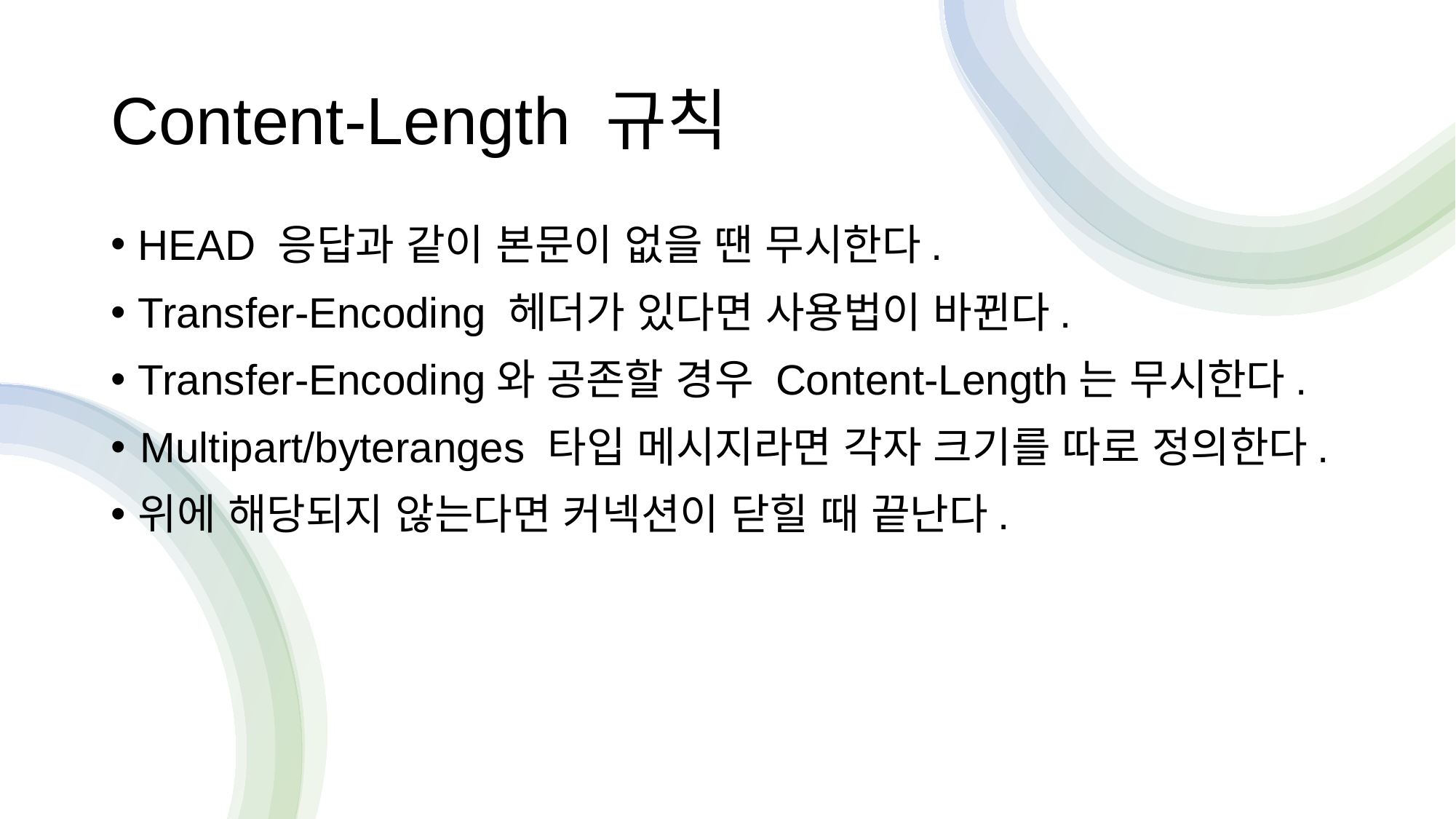

# Content-Length 규칙
HEAD 응답과 같이 본문이 없을 땐 무시한다.
Transfer-Encoding 헤더가 있다면 사용법이 바뀐다.
Transfer-Encoding와 공존할 경우 Content-Length는 무시한다.
Multipart/byteranges 타입 메시지라면 각자 크기를 따로 정의한다.

위에 해당되지 않는다면 커넥션이 닫힐 때 끝난다.